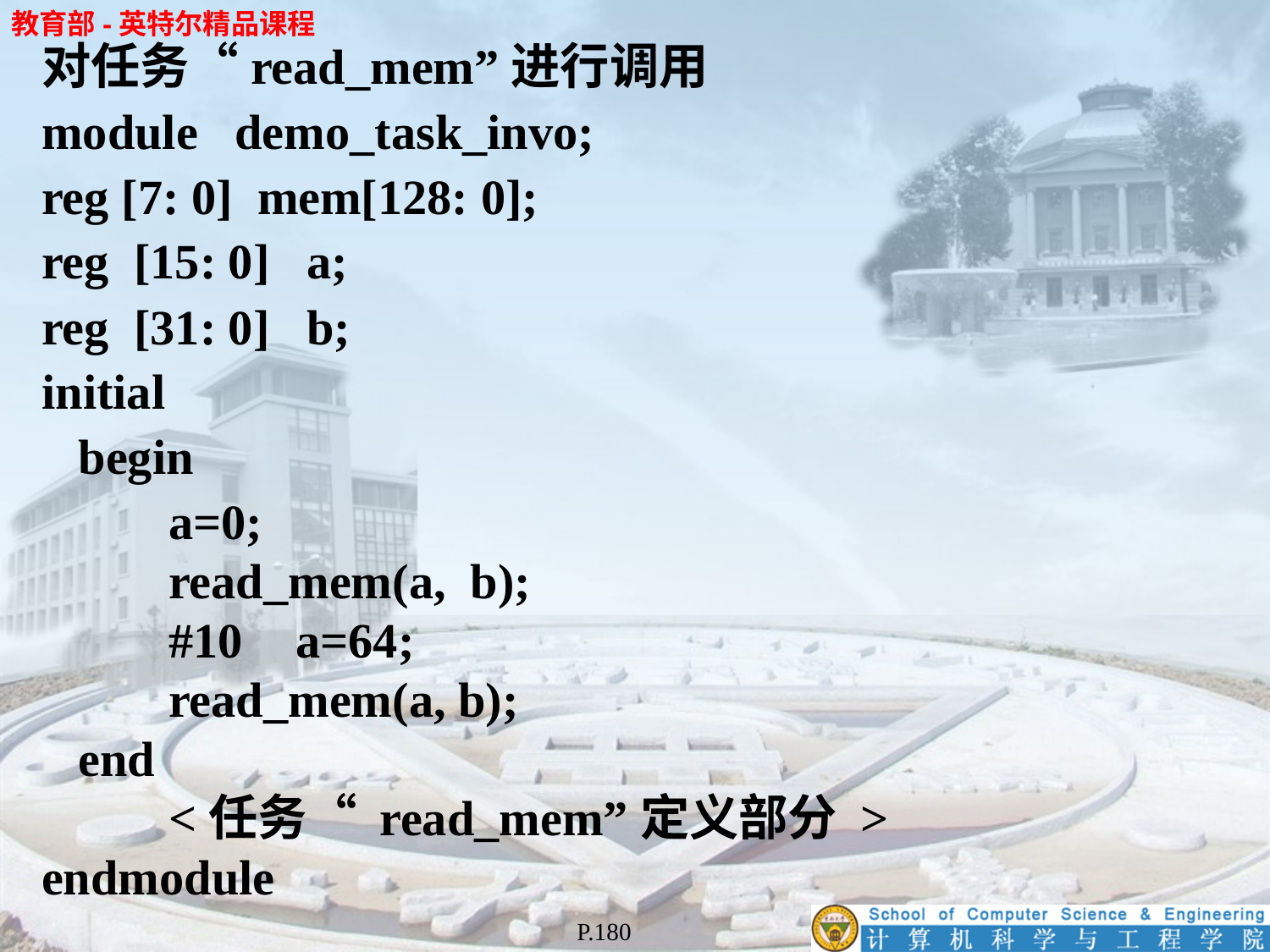

对任务“read_mem”进行调用
module   demo_task_invo;
reg [7: 0]  mem[128: 0];
reg  [15: 0]   a;
reg  [31: 0]   b;
initial
   begin
	a=0;
	read_mem(a,  b);
	#10	a=64;
	read_mem(a, b);
   end
	<任务“ read_mem”定义部分 >
endmodule
P.180